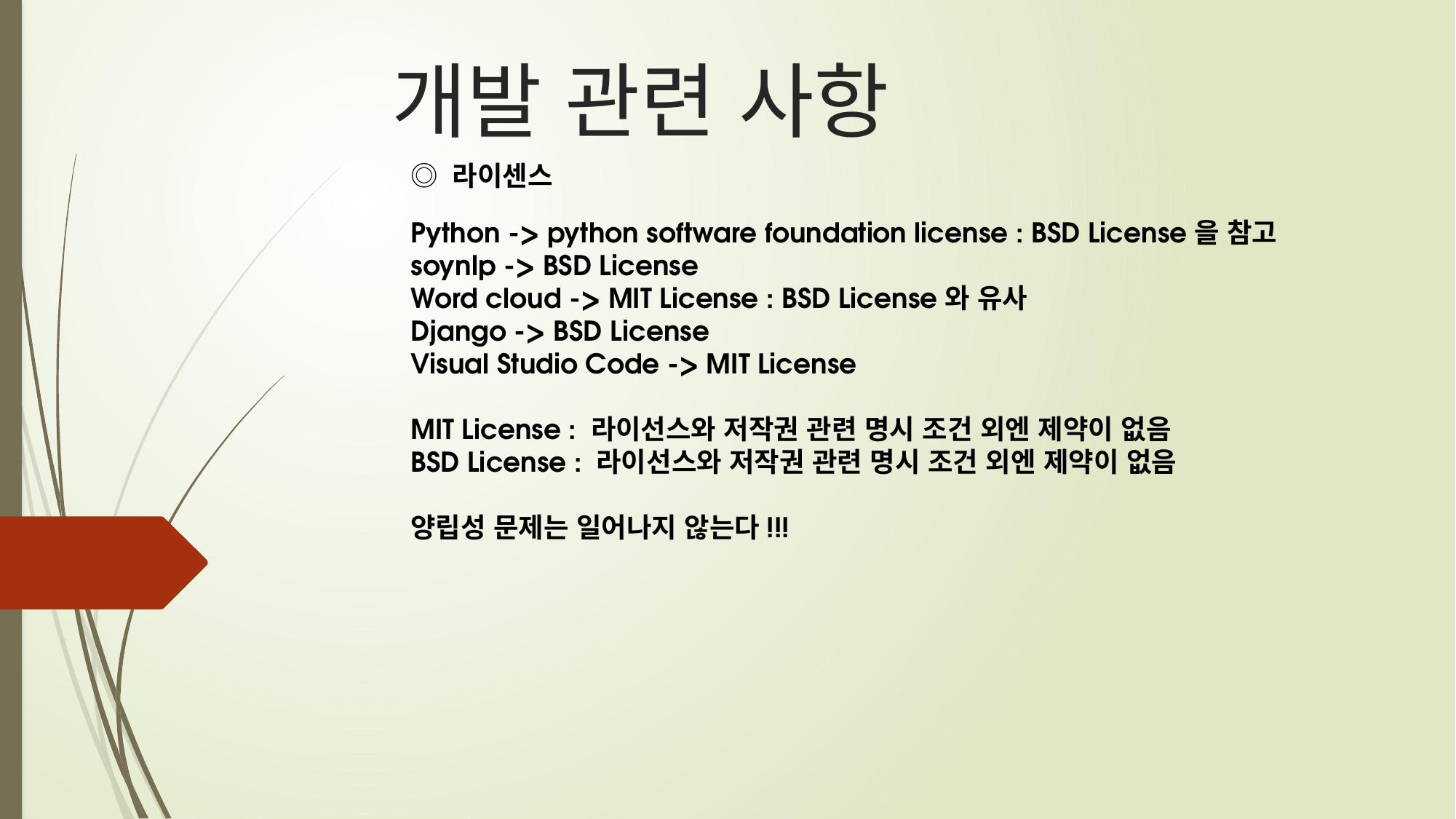

# 개발 관련 사항
◎ 라이센스
Python -> python software foundation license : BSD License을 참고
soynlp -> BSD License
Word cloud -> MIT License : BSD License와 유사
Django -> BSD License
Visual Studio Code -> MIT License

MIT License : 라이선스와 저작권 관련 명시 조건 외엔 제약이 없음
BSD License : 라이선스와 저작권 관련 명시 조건 외엔 제약이 없음

양립성 문제는 일어나지 않는다!!!